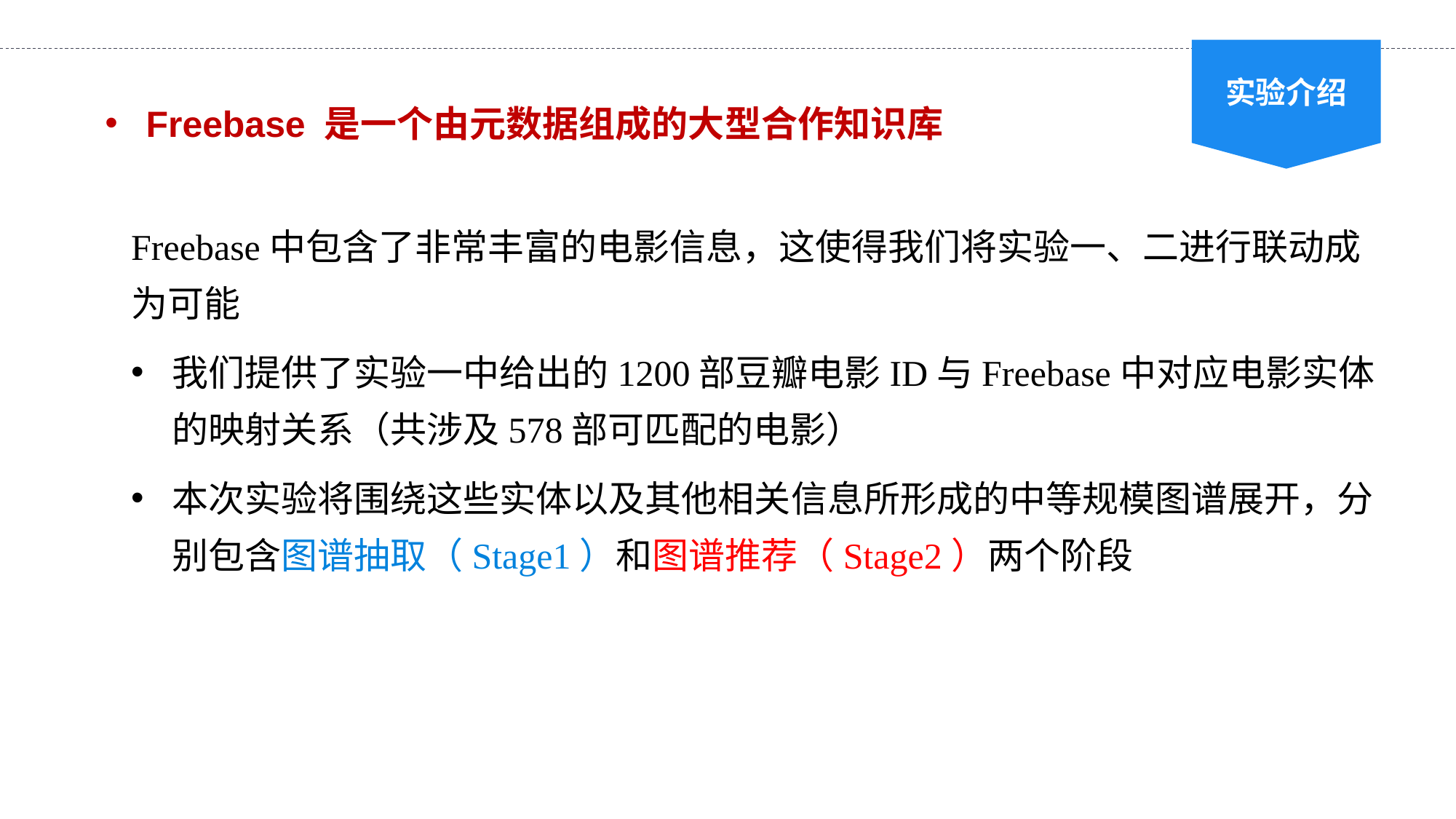

实验介绍
Freebase 是一个由元数据组成的大型合作知识库
Freebase中包含了非常丰富的电影信息，这使得我们将实验一、二进行联动成为可能
我们提供了实验一中给出的1200部豆瓣电影ID与Freebase中对应电影实体的映射关系（共涉及578部可匹配的电影）
本次实验将围绕这些实体以及其他相关信息所形成的中等规模图谱展开，分别包含图谱抽取（Stage1）和图谱推荐（Stage2）两个阶段